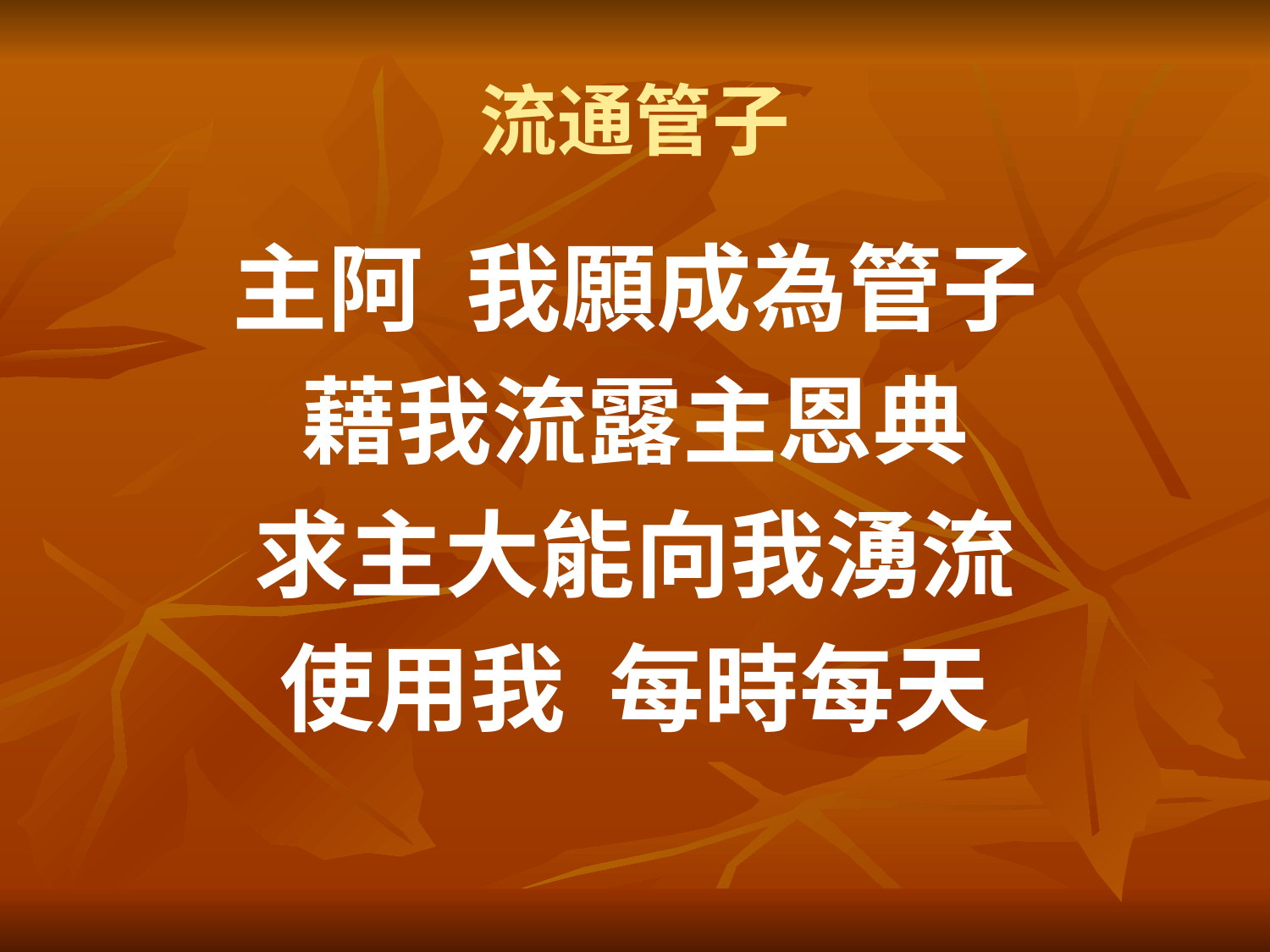

# 流通管子
主阿  我願成為管子
藉我流露主恩典
求主大能向我湧流
使用我  每時每天